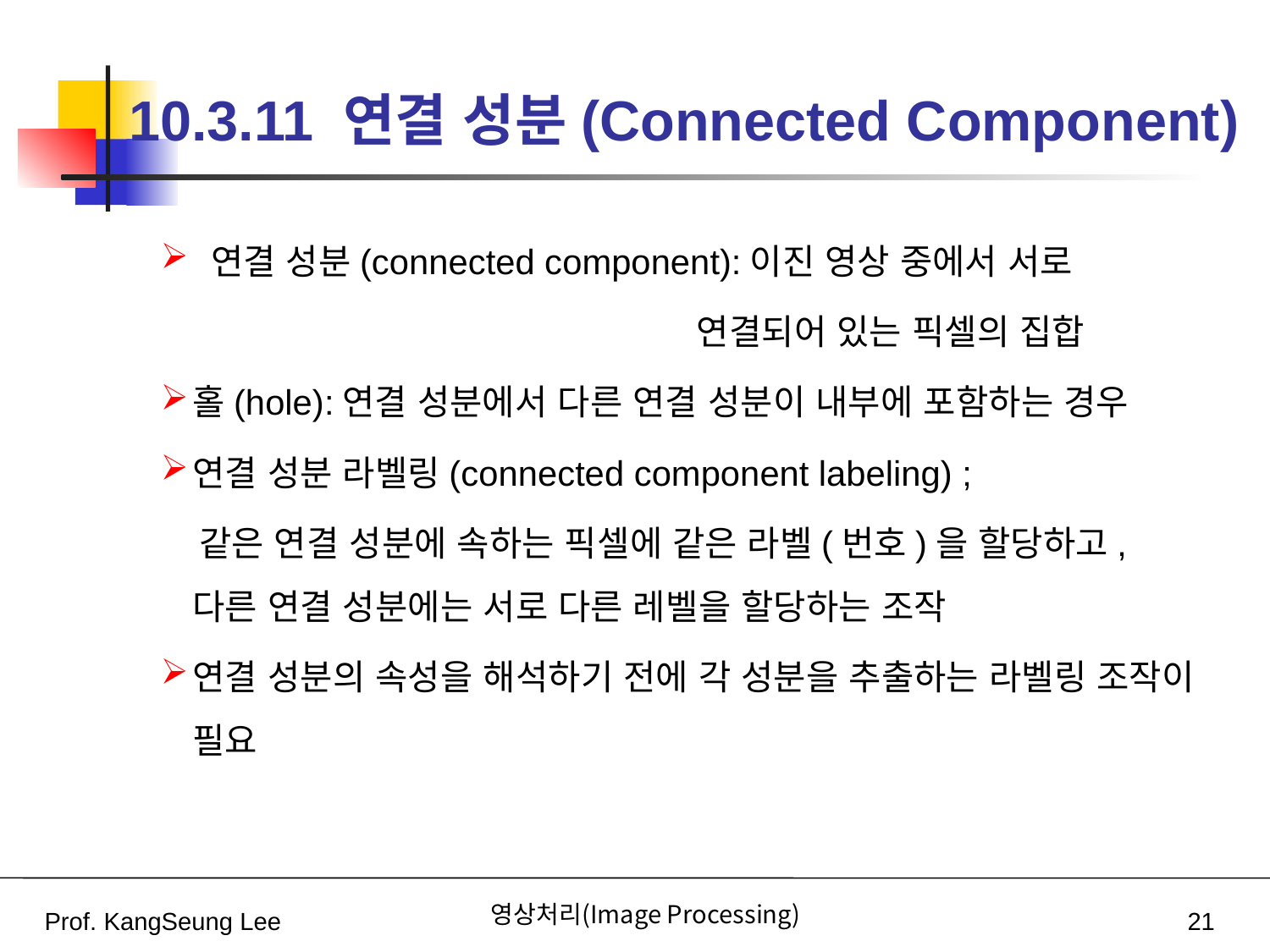

# 10.3.11 연결 성분(Connected Component)
 연결 성분(connected component):이진 영상 중에서 서로
                                                     연결되어 있는 픽셀의 집합
홀(hole):연결 성분에서 다른 연결 성분이 내부에 포함하는 경우
연결 성분 라벨링(connected component labeling) ;
   같은 연결 성분에 속하는 픽셀에 같은 라벨(번호)을 할당하고, 다른 연결 성분에는 서로 다른 레벨을 할당하는 조작
연결 성분의 속성을 해석하기 전에 각 성분을 추출하는 라벨링 조작이 필요
Prof. KangSeung Lee
영상처리(Image Processing)
21